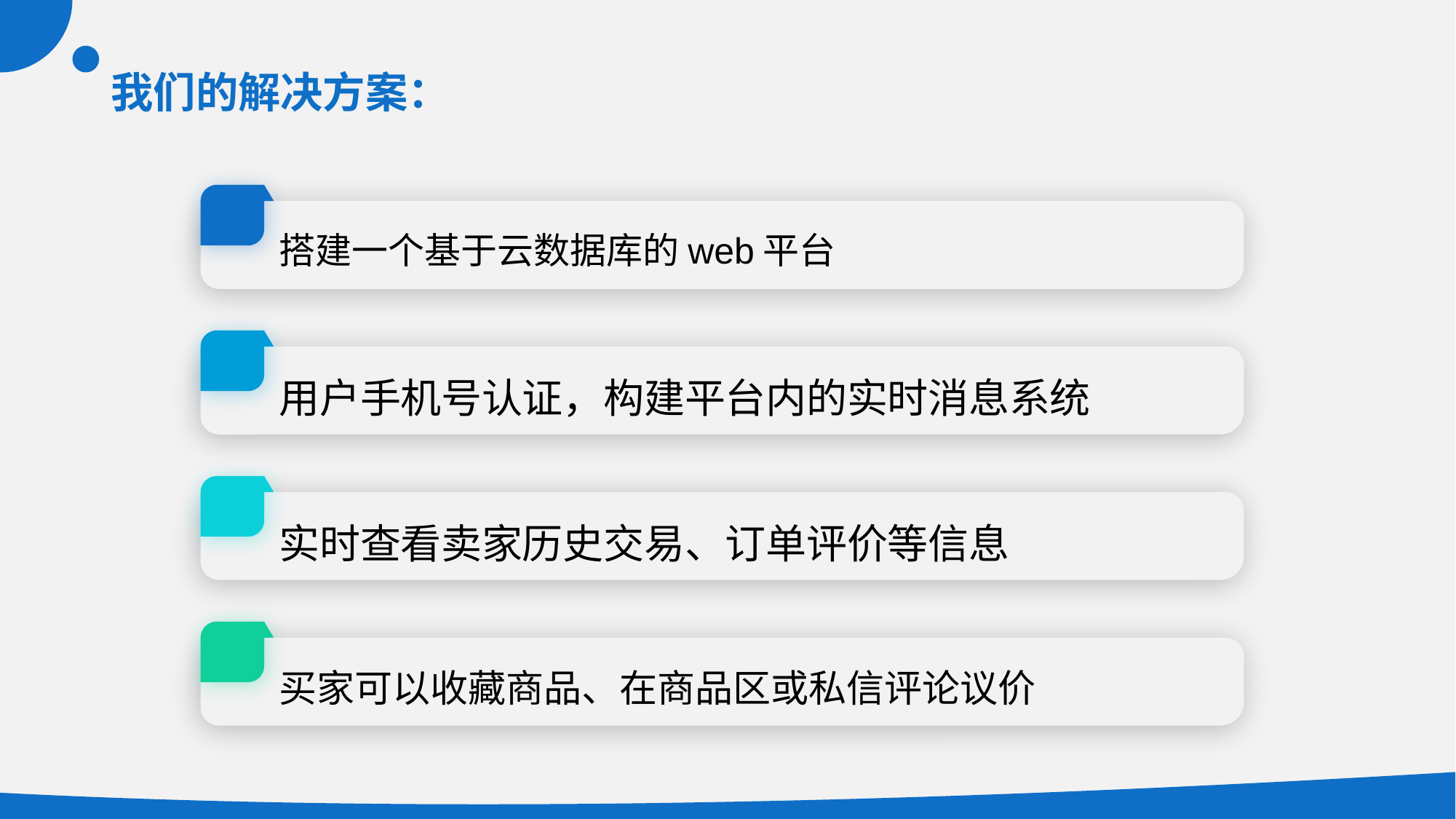

我们的解决方案：

搭建一个基于云数据库的web平台

用户手机号认证，构建平台内的实时消息系统

实时查看卖家历史交易、订单评价等信息

买家可以收藏商品、在商品区或私信评论议价